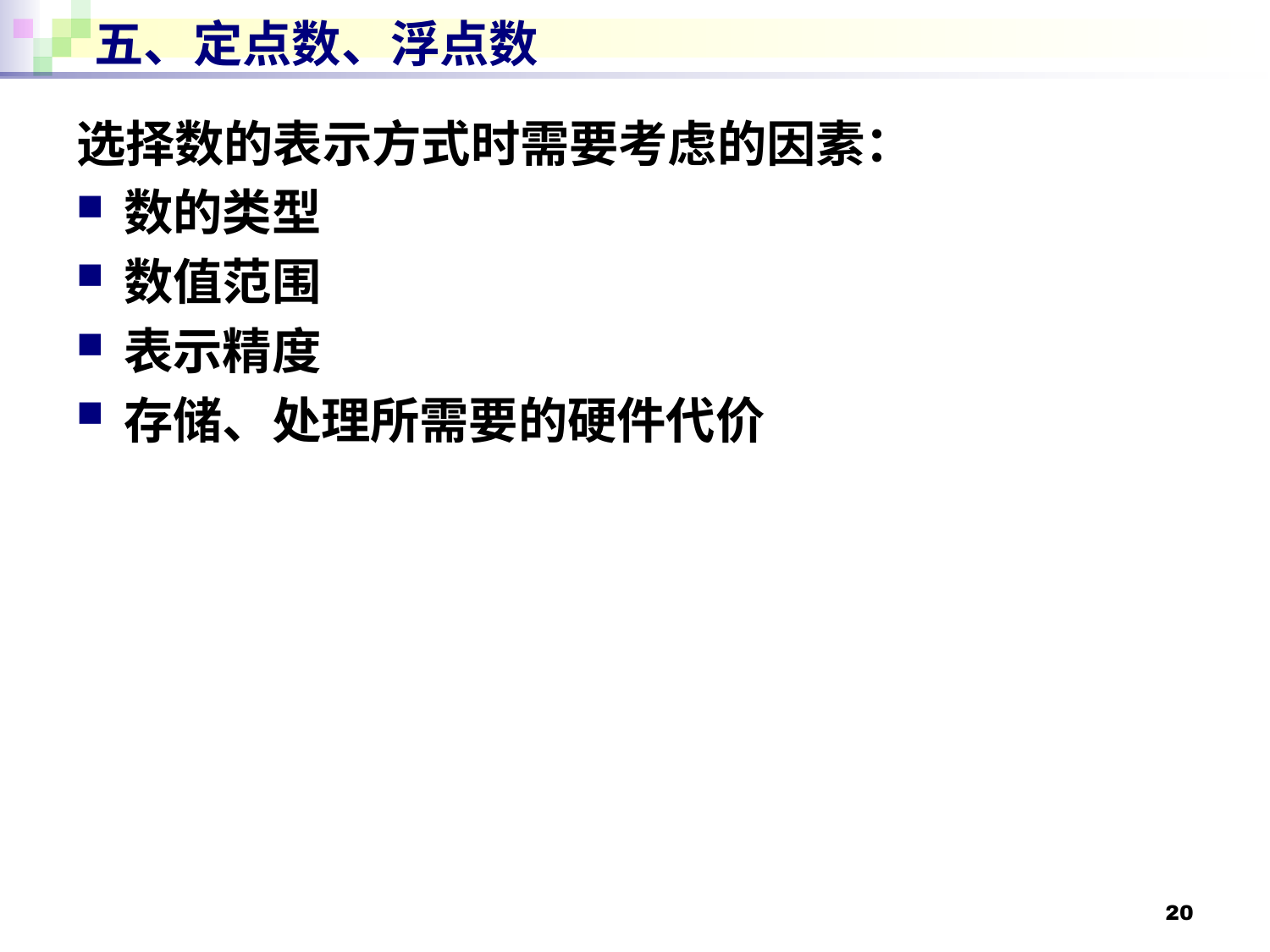

# 五、定点数、浮点数
选择数的表示方式时需要考虑的因素：
数的类型
数值范围
表示精度
存储、处理所需要的硬件代价
20